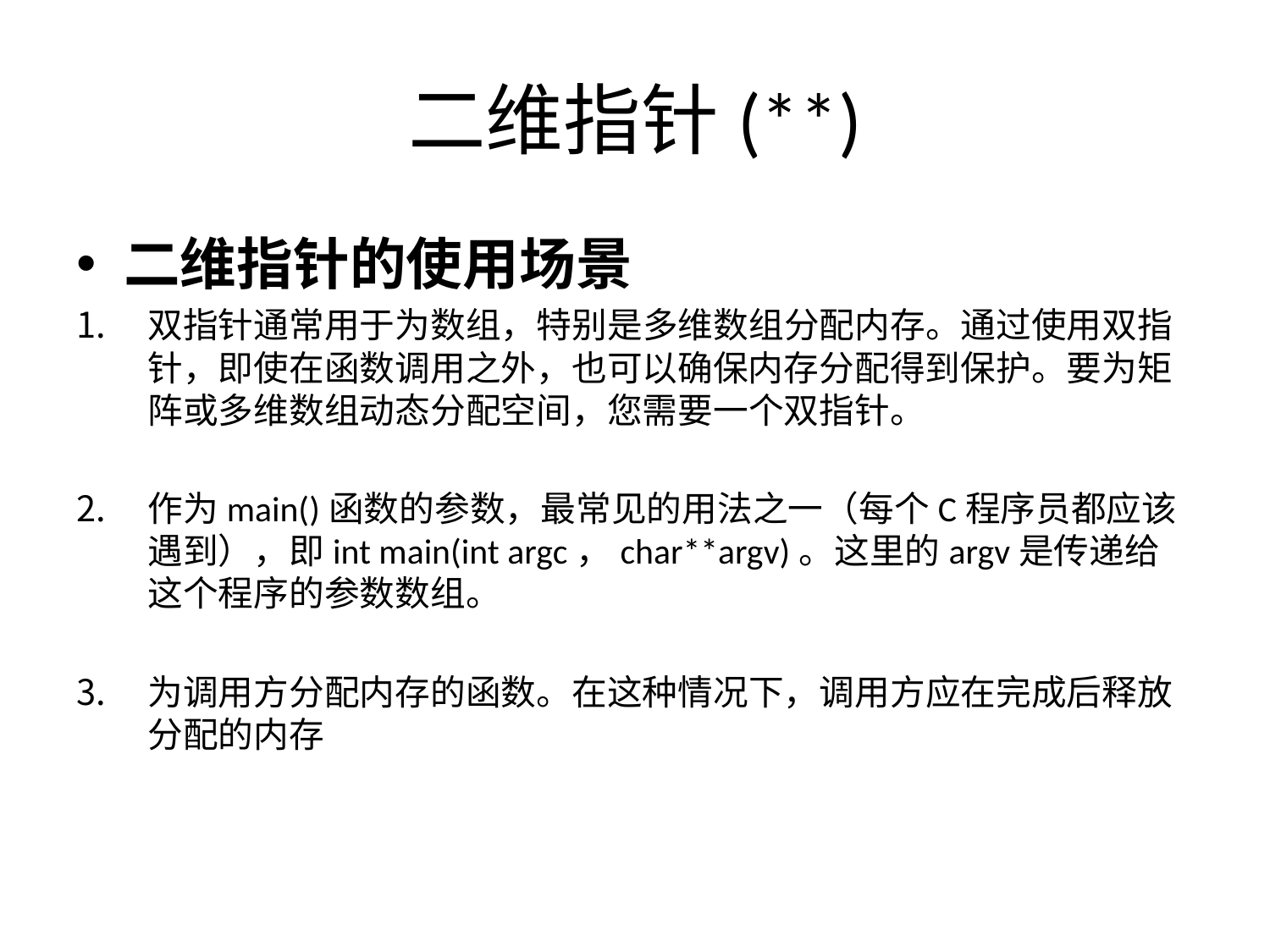

# 二维指针(**)
二维指针的使用场景
双指针通常用于为数组，特别是多维数组分配内存。通过使用双指针，即使在函数调用之外，也可以确保内存分配得到保护。要为矩阵或多维数组动态分配空间，您需要一个双指针。

作为main()函数的参数，最常见的用法之一（每个C程序员都应该遇到），即int main(int argc，char**argv)。这里的argv是传递给这个程序的参数数组。

为调用方分配内存的函数。在这种情况下，调用方应在完成后释放分配的内存